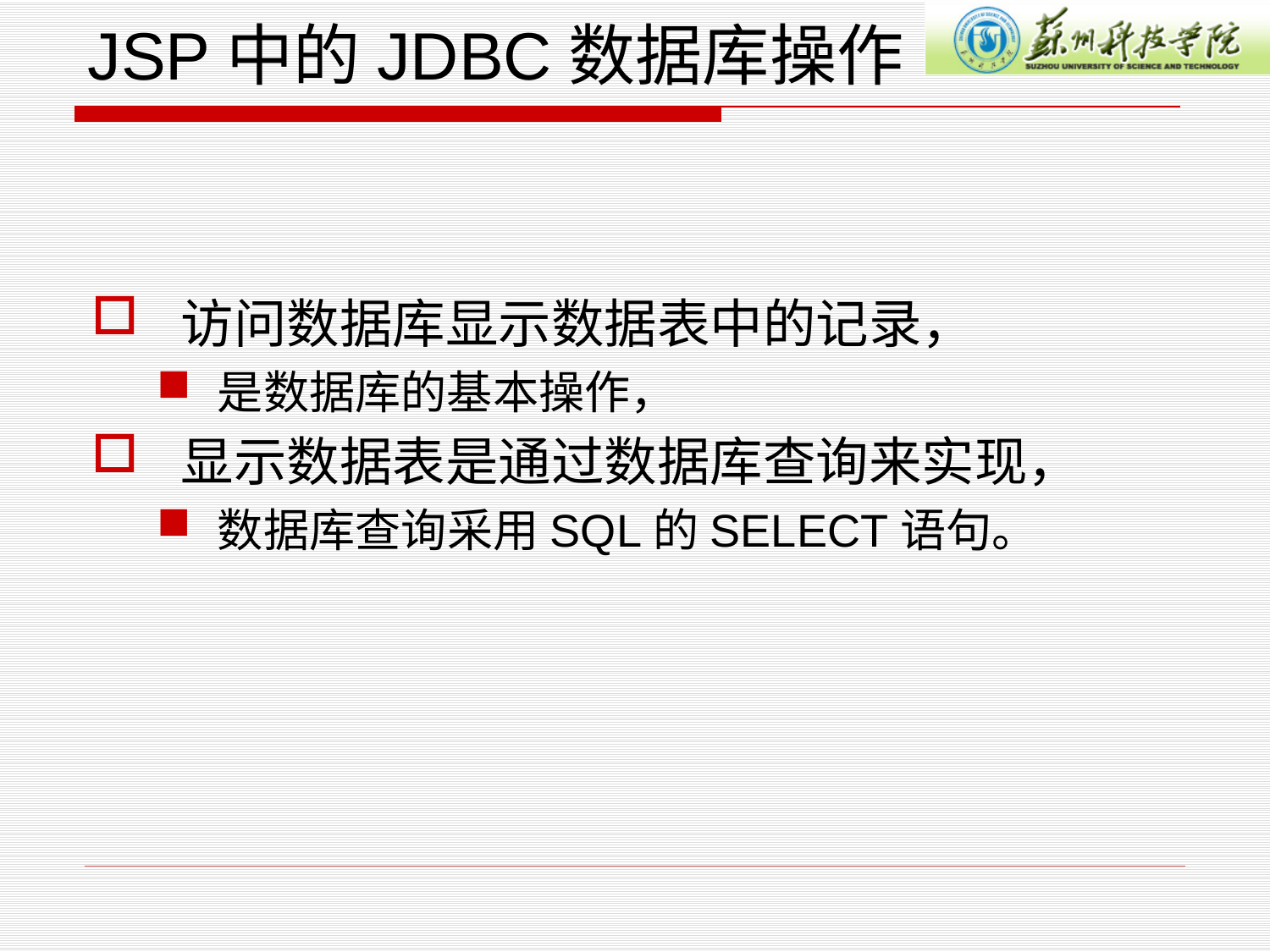

# JSP中的JDBC数据库操作

 访问数据库显示数据表中的记录，
是数据库的基本操作，
 显示数据表是通过数据库查询来实现，
数据库查询采用SQL的SELECT语句。